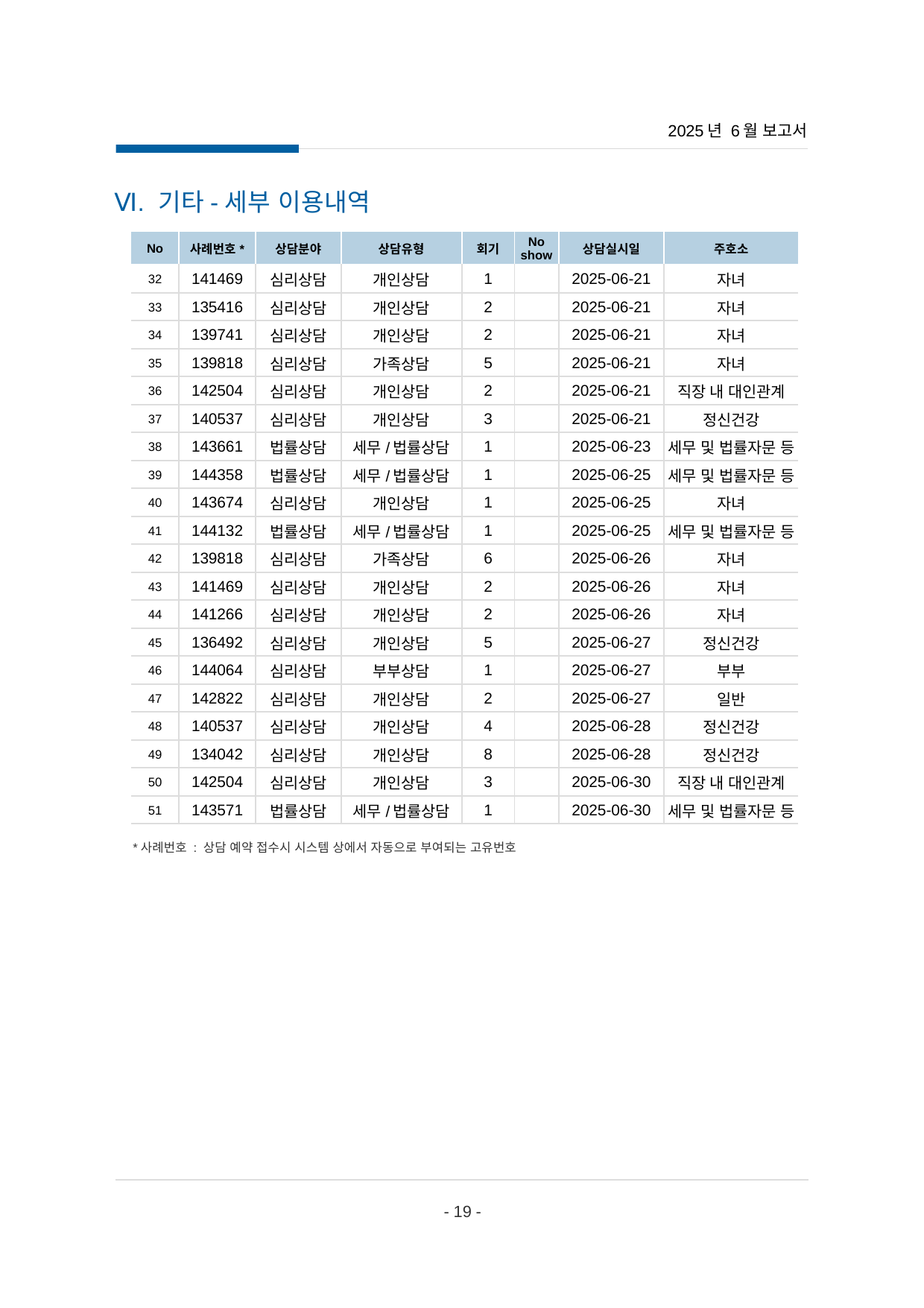

2025년 6월 보고서

Ⅵ. 기타-세부 이용내역
| No | 사례번호\* | 상담분야 | 상담유형 | 회기 | No show | 상담실시일 | 주호소 |
| --- | --- | --- | --- | --- | --- | --- | --- |
| 32 | 141469 | 심리상담 | 개인상담 | 1 |  | 2025-06-21 | 자녀 |
| 33 | 135416 | 심리상담 | 개인상담 | 2 |  | 2025-06-21 | 자녀 |
| 34 | 139741 | 심리상담 | 개인상담 | 2 |  | 2025-06-21 | 자녀 |
| 35 | 139818 | 심리상담 | 가족상담 | 5 |  | 2025-06-21 | 자녀 |
| 36 | 142504 | 심리상담 | 개인상담 | 2 |  | 2025-06-21 | 직장 내 대인관계 |
| 37 | 140537 | 심리상담 | 개인상담 | 3 |  | 2025-06-21 | 정신건강 |
| 38 | 143661 | 법률상담 | 세무/법률상담 | 1 |  | 2025-06-23 | 세무 및 법률자문 등 |
| 39 | 144358 | 법률상담 | 세무/법률상담 | 1 |  | 2025-06-25 | 세무 및 법률자문 등 |
| 40 | 143674 | 심리상담 | 개인상담 | 1 |  | 2025-06-25 | 자녀 |
| 41 | 144132 | 법률상담 | 세무/법률상담 | 1 |  | 2025-06-25 | 세무 및 법률자문 등 |
| 42 | 139818 | 심리상담 | 가족상담 | 6 |  | 2025-06-26 | 자녀 |
| 43 | 141469 | 심리상담 | 개인상담 | 2 |  | 2025-06-26 | 자녀 |
| 44 | 141266 | 심리상담 | 개인상담 | 2 |  | 2025-06-26 | 자녀 |
| 45 | 136492 | 심리상담 | 개인상담 | 5 |  | 2025-06-27 | 정신건강 |
| 46 | 144064 | 심리상담 | 부부상담 | 1 |  | 2025-06-27 | 부부 |
| 47 | 142822 | 심리상담 | 개인상담 | 2 |  | 2025-06-27 | 일반 |
| 48 | 140537 | 심리상담 | 개인상담 | 4 |  | 2025-06-28 | 정신건강 |
| 49 | 134042 | 심리상담 | 개인상담 | 8 |  | 2025-06-28 | 정신건강 |
| 50 | 142504 | 심리상담 | 개인상담 | 3 |  | 2025-06-30 | 직장 내 대인관계 |
| 51 | 143571 | 법률상담 | 세무/법률상담 | 1 |  | 2025-06-30 | 세무 및 법률자문 등 |
*사례번호 : 상담 예약 접수시 시스템 상에서 자동으로 부여되는 고유번호

- 19 -